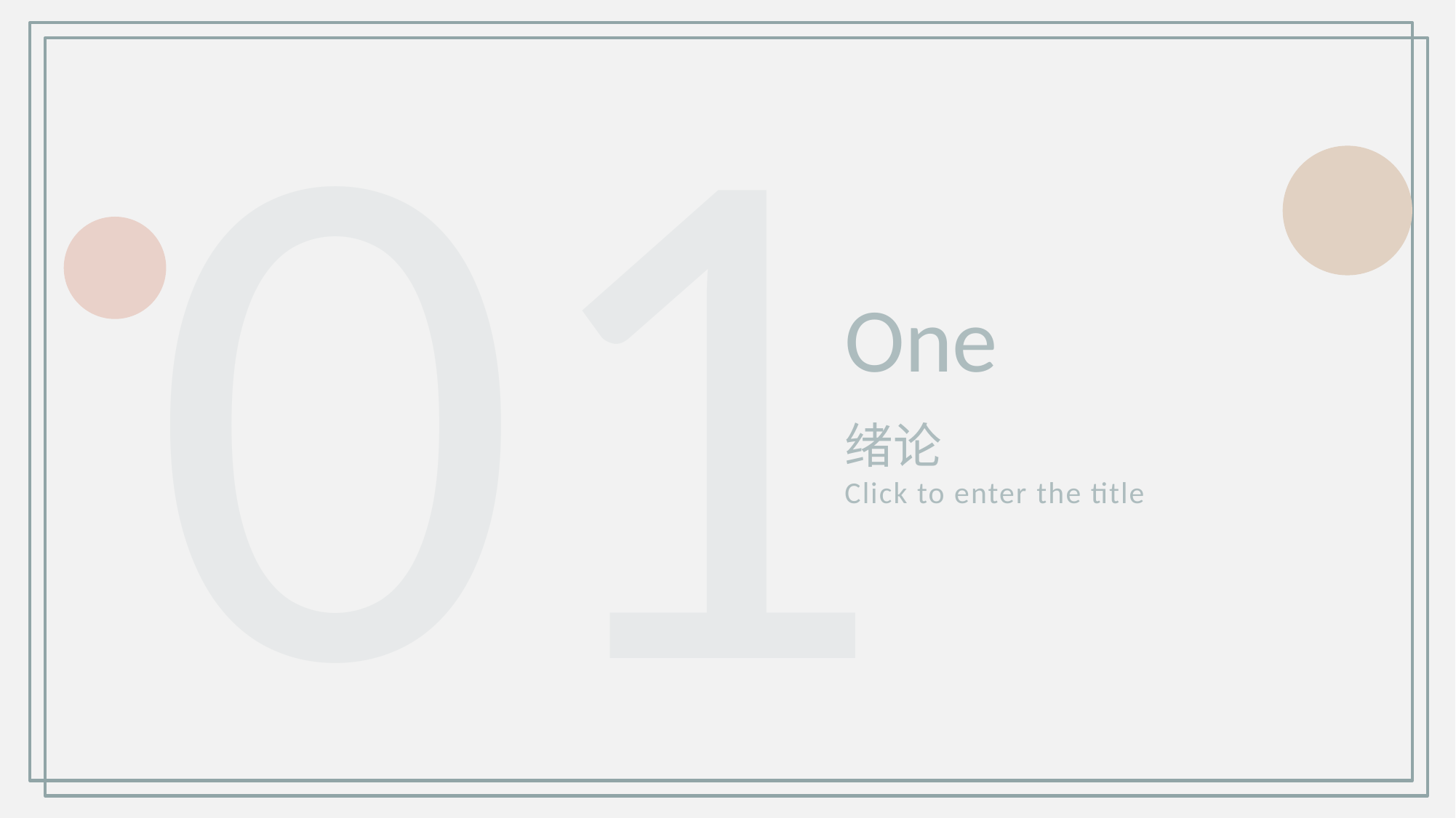

01

One
绪论
Click to enter the title